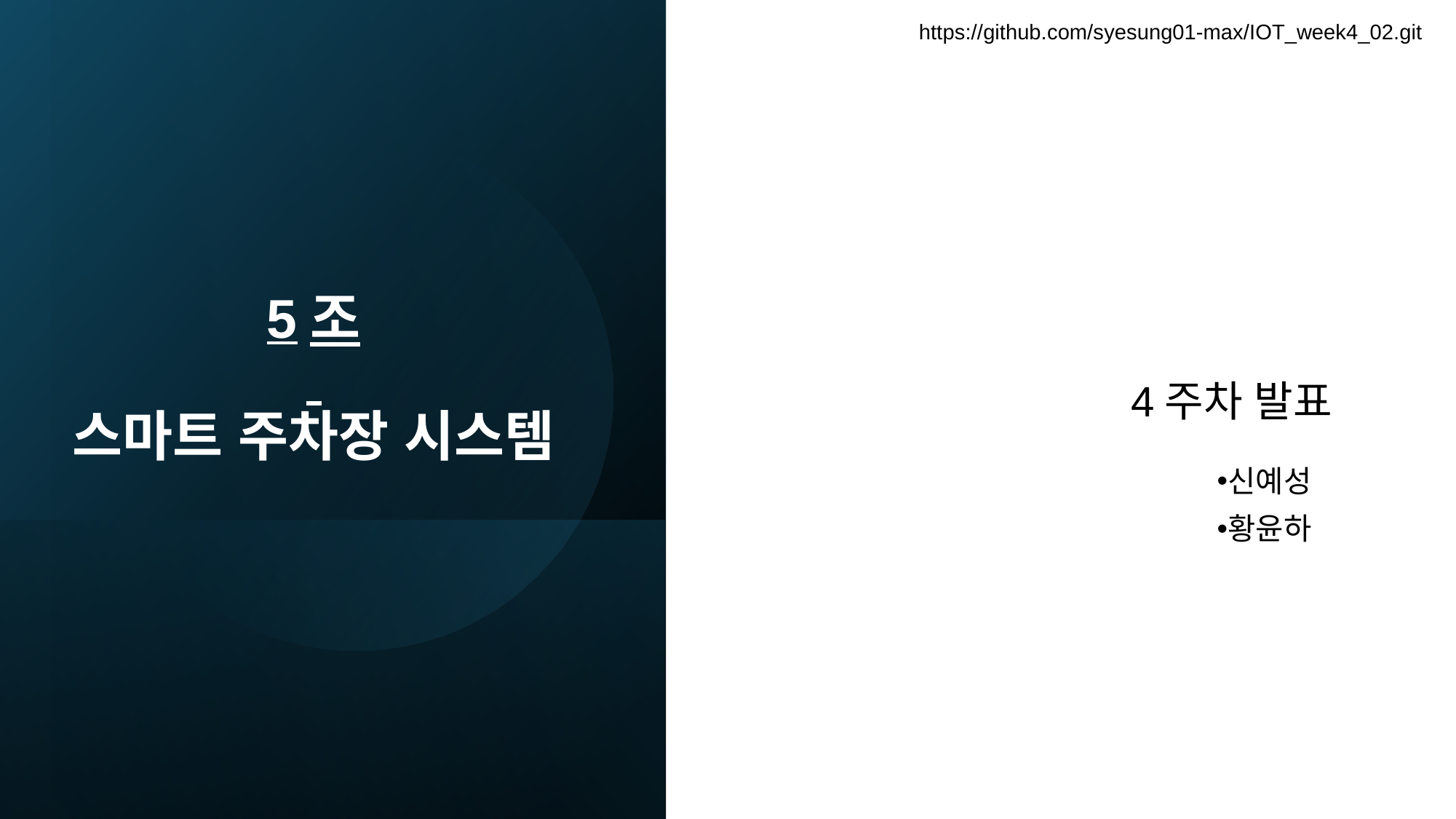

https://github.com/syesung01-max/IOT_week4_02.git

# 5조 스마트 주차장 시스템

신예성
황윤하

4주차 발표